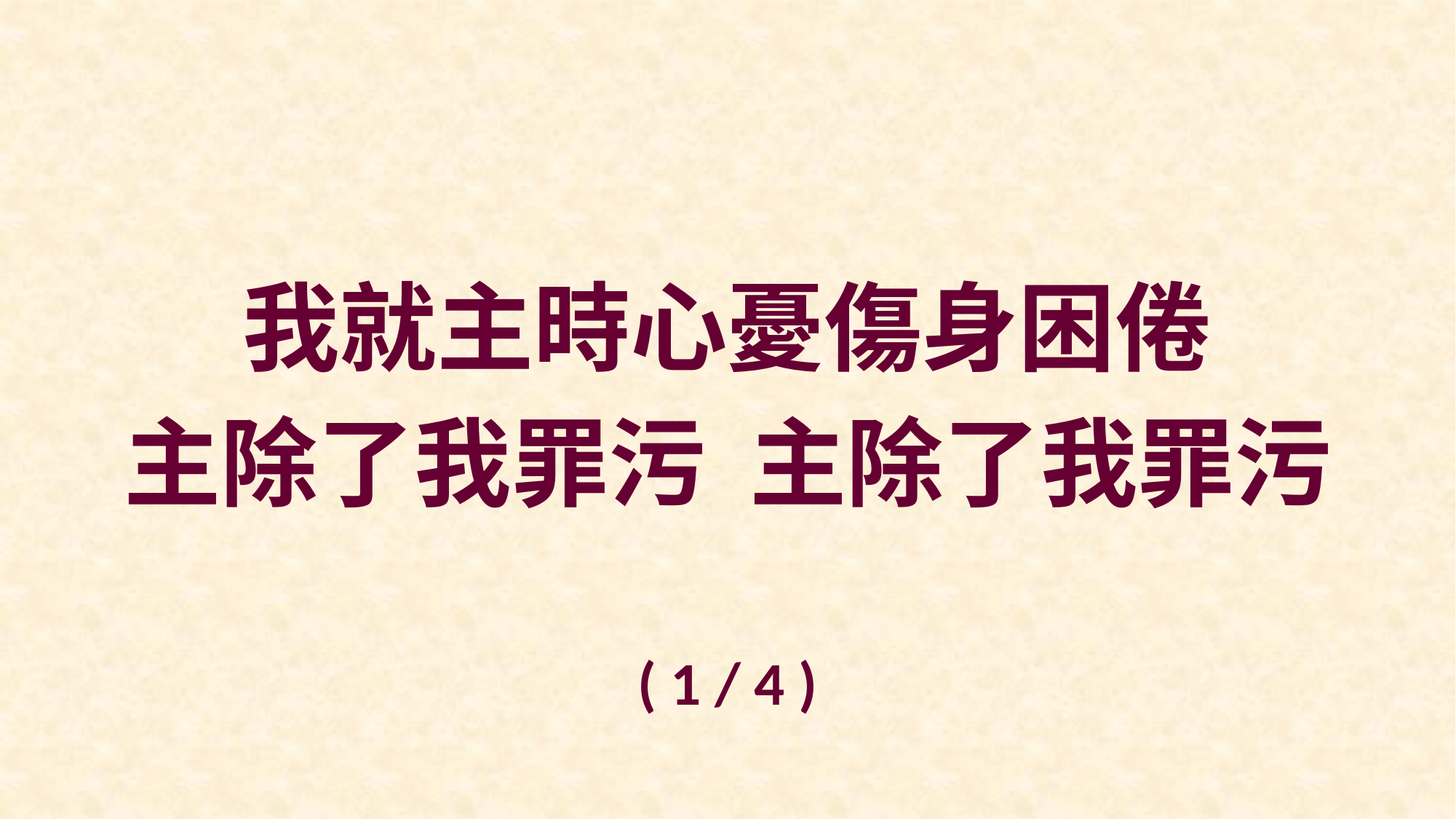

我就主時心憂傷身困倦
主除了我罪污  主除了我罪污
( 1 / 4 )